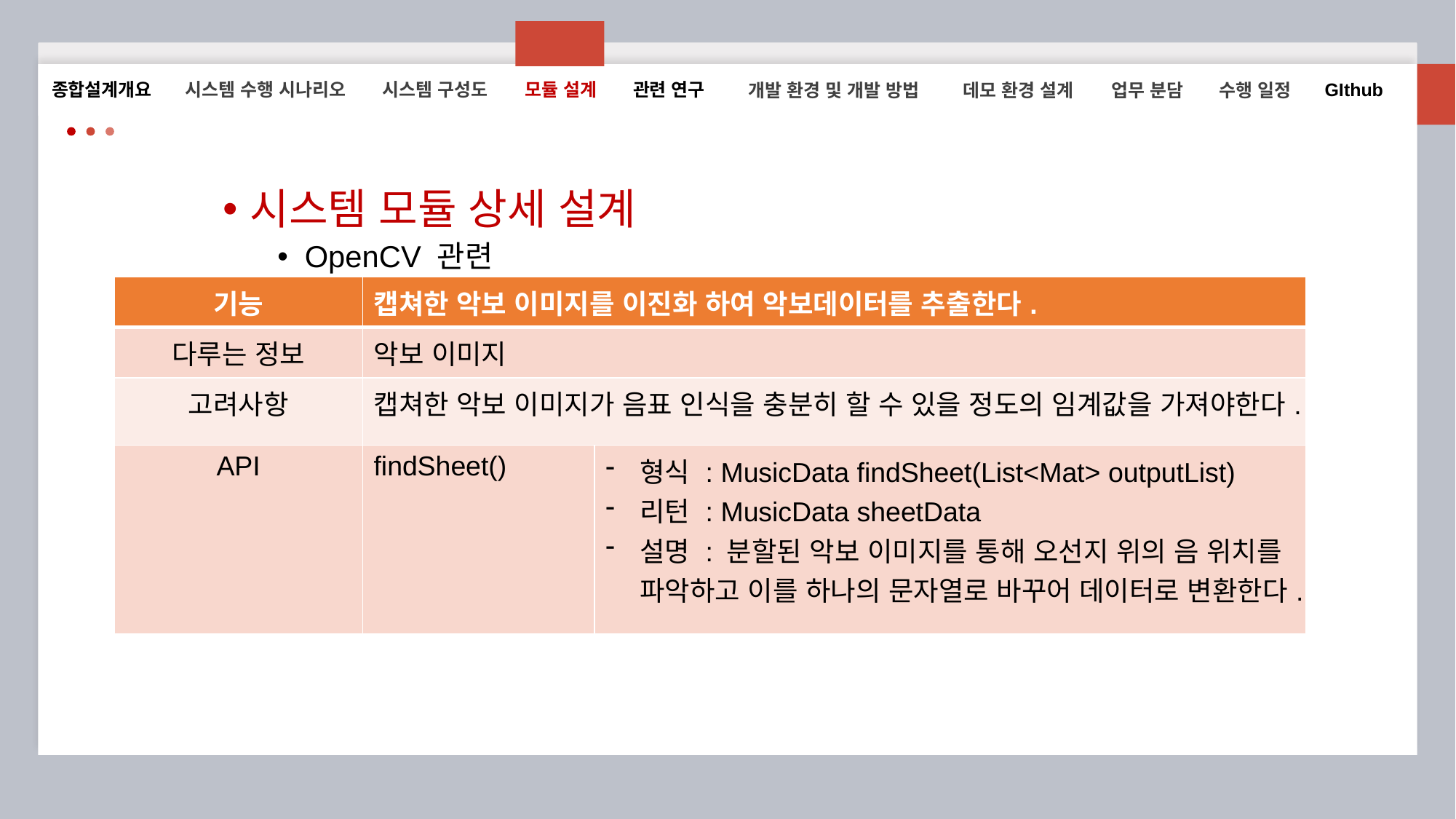

시스템 수행 시나리오
시스템 구성도
모듈 설계
관련 연구
GIthub
종합설계개요
개발 환경 및 개발 방법
데모 환경 설계
업무 분담
수행 일정

시스템 모듈 상세 설계
OpenCV 관련

| 기능 | 캡쳐한 악보 이미지를 이진화 하여 악보데이터를 추출한다. |  |
| --- | --- | --- |
| 다루는 정보 | 악보 이미지 |  |
| 고려사항 | 캡쳐한 악보 이미지가 음표 인식을 충분히 할 수 있을 정도의 임계값을 가져야한다. |  |
| API | findSheet() | 형식 : MusicData findSheet(List<Mat> outputList) 리턴 : MusicData sheetData 설명 : 분할된 악보 이미지를 통해 오선지 위의 음 위치를 파악하고 이를 하나의 문자열로 바꾸어 데이터로 변환한다. |